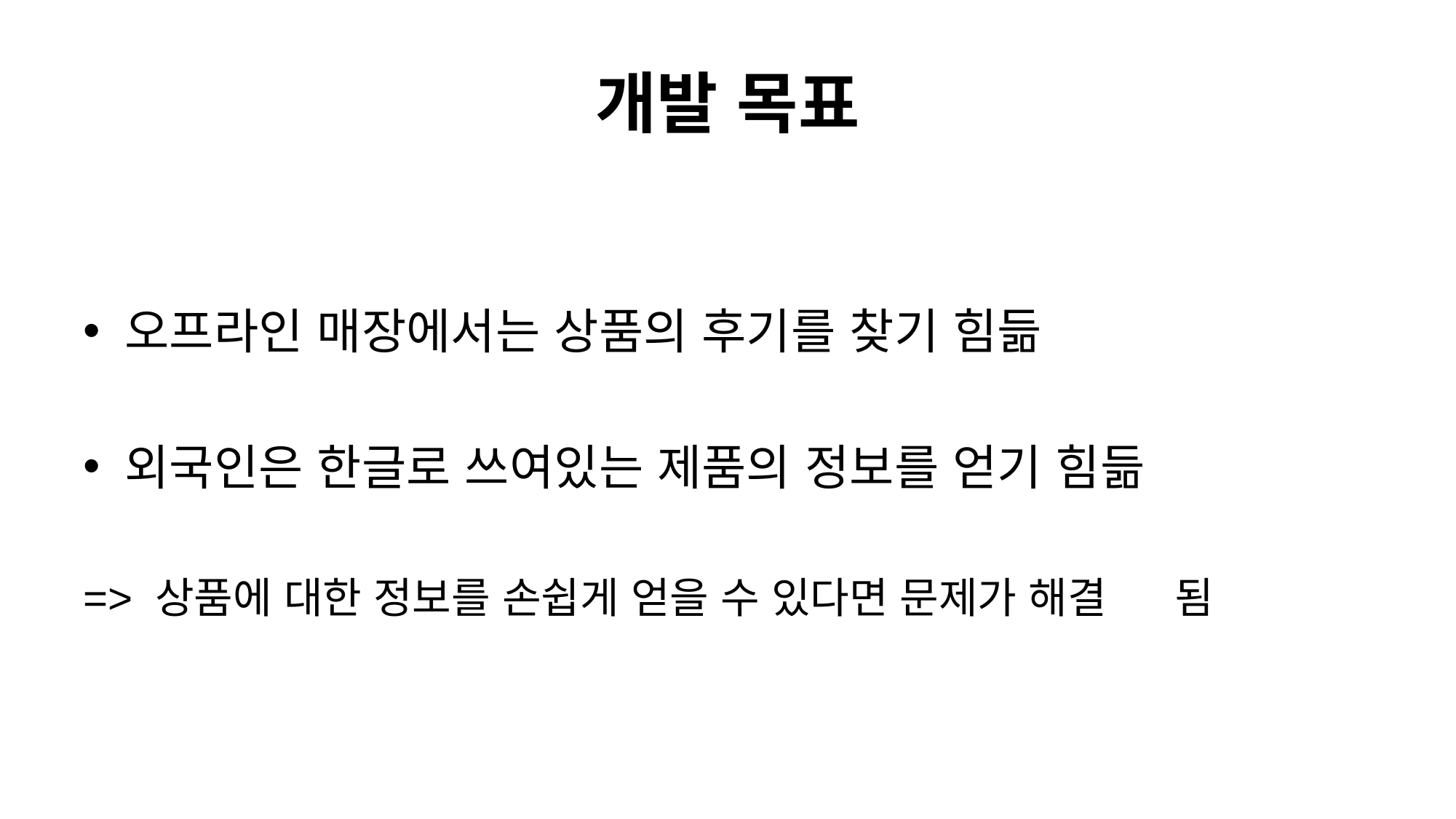

# 개발 목표
오프라인 매장에서는 상품의 후기를 찾기 힘듦

외국인은 한글로 쓰여있는 제품의 정보를 얻기 힘듦

=> 상품에 대한 정보를 손쉽게 얻을 수 있다면 문제가 해결	됨